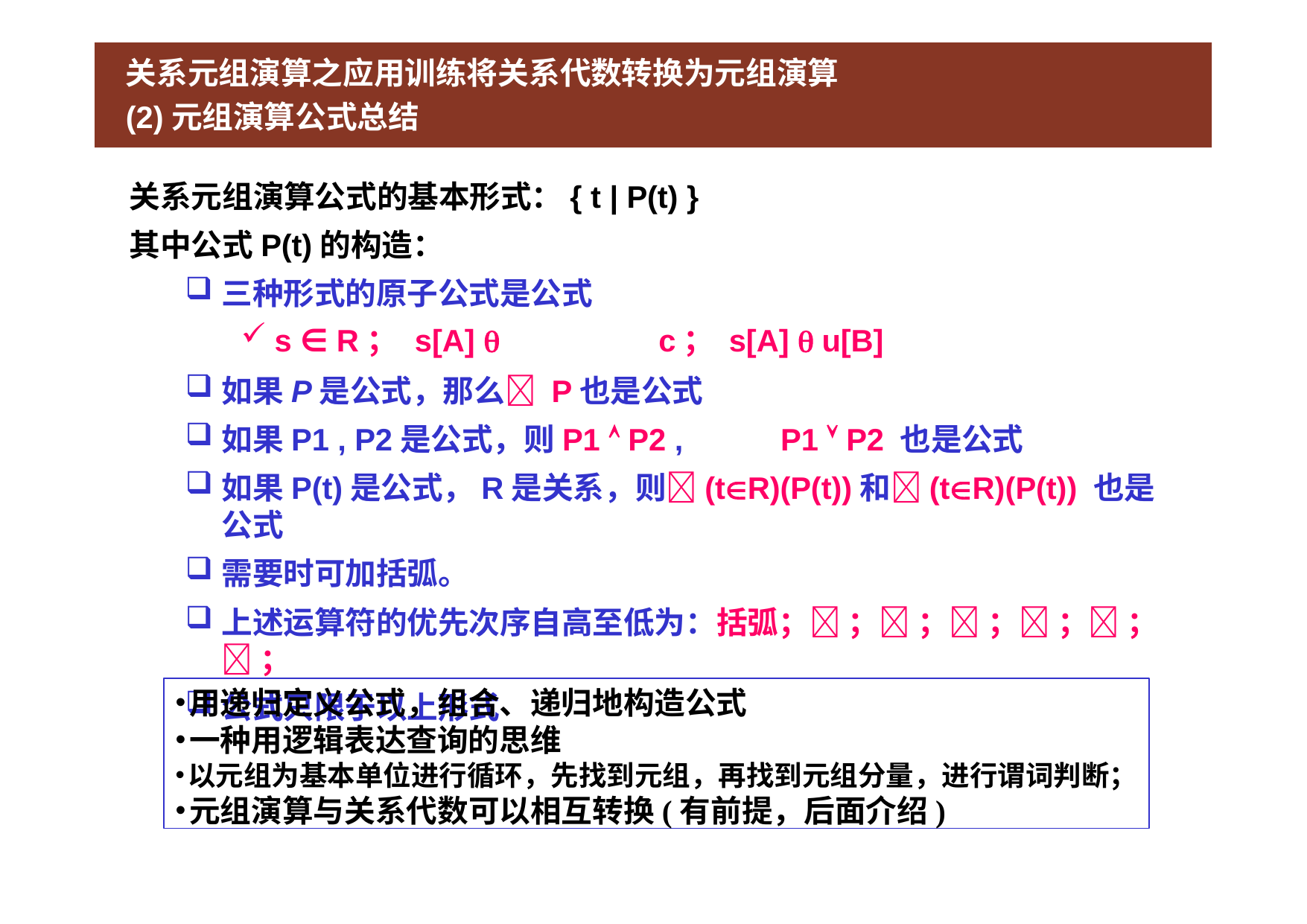

# 关系元组演算之应用训练将关系代数转换为元组演算
(2)元组演算公式总结
关系元组演算公式的基本形式：{ t | P(t) }
其中公式P(t)的构造：
三种形式的原子公式是公式
s ∈ R； s[A] θ	c； s[A] θ u[B]
如果P是公式，那么¬ P也是公式
如果P1 , P2是公式，则P1 ∧ P2 ,	P1 ∨ P2 也是公式
如果P(t)是公式，R是关系，则∃(t∈R)(P(t))和∀(t∈R)(P(t)) 也是公式
需要时可加括弧。
上述运算符的优先次序自高至低为：括弧；θ ；∃ ；∀ ；¬ ；∧ ；∨ ；
公式只限于以上形式
用递归定义公式，组合、递归地构造公式
一种用逻辑表达查询的思维
以元组为基本单位进行循环，先找到元组，再找到元组分量，进行谓词判断；
元组演算与关系代数可以相互转换(有前提，后面介绍)